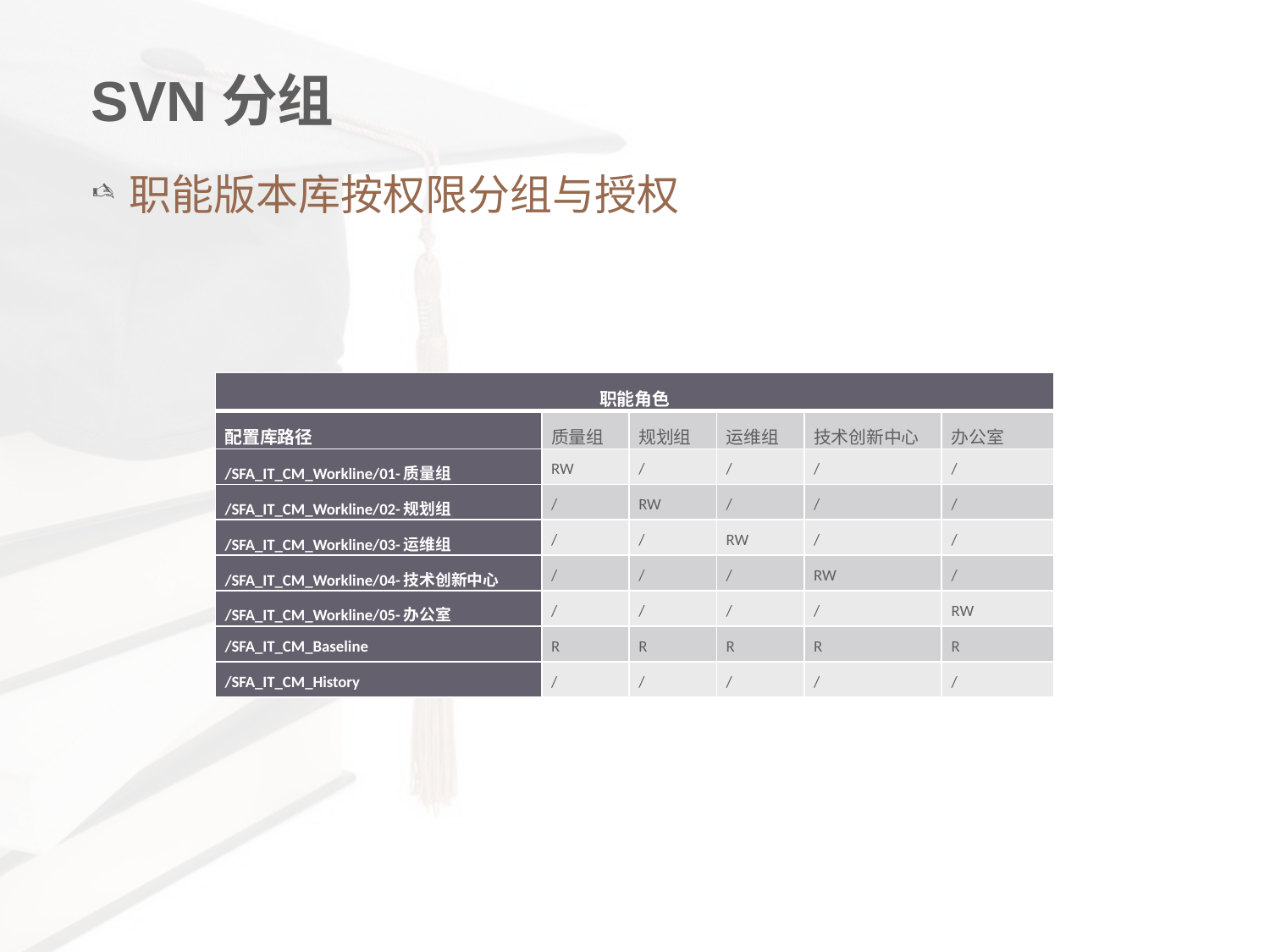

# SVN分组
职能版本库按权限分组与授权
| 职能角色 |  |  |  |  |  |
| --- | --- | --- | --- | --- | --- |
| 配置库路径 | 质量组 | 规划组 | 运维组 | 技术创新中心 | 办公室 |
| /SFA\_IT\_CM\_Workline/01-质量组 | RW | / | / | / | / |
| /SFA\_IT\_CM\_Workline/02-规划组 | / | RW | / | / | / |
| /SFA\_IT\_CM\_Workline/03-运维组 | / | / | RW | / | / |
| /SFA\_IT\_CM\_Workline/04-技术创新中心 | / | / | / | RW | / |
| /SFA\_IT\_CM\_Workline/05-办公室 | / | / | / | / | RW |
| /SFA\_IT\_CM\_Baseline | R | R | R | R | R |
| /SFA\_IT\_CM\_History | / | / | / | / | / |